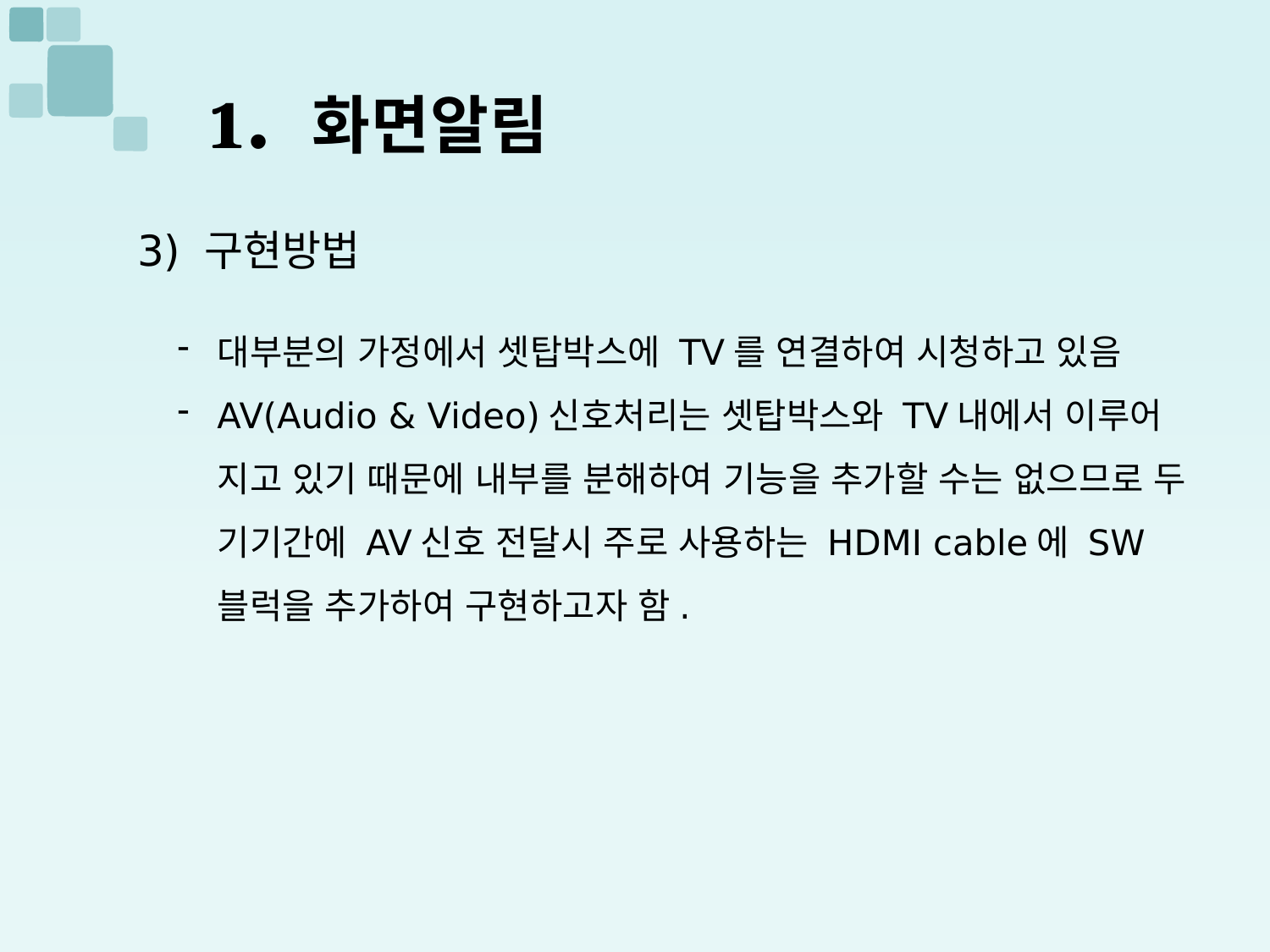

# 1. 화면알림
3) 구현방법
대부분의 가정에서 셋탑박스에 TV를 연결하여 시청하고 있음
AV(Audio & Video)신호처리는 셋탑박스와 TV내에서 이루어 지고 있기 때문에 내부를 분해하여 기능을 추가할 수는 없으므로 두 기기간에 AV신호 전달시 주로 사용하는 HDMI cable에 SW블럭을 추가하여 구현하고자 함.